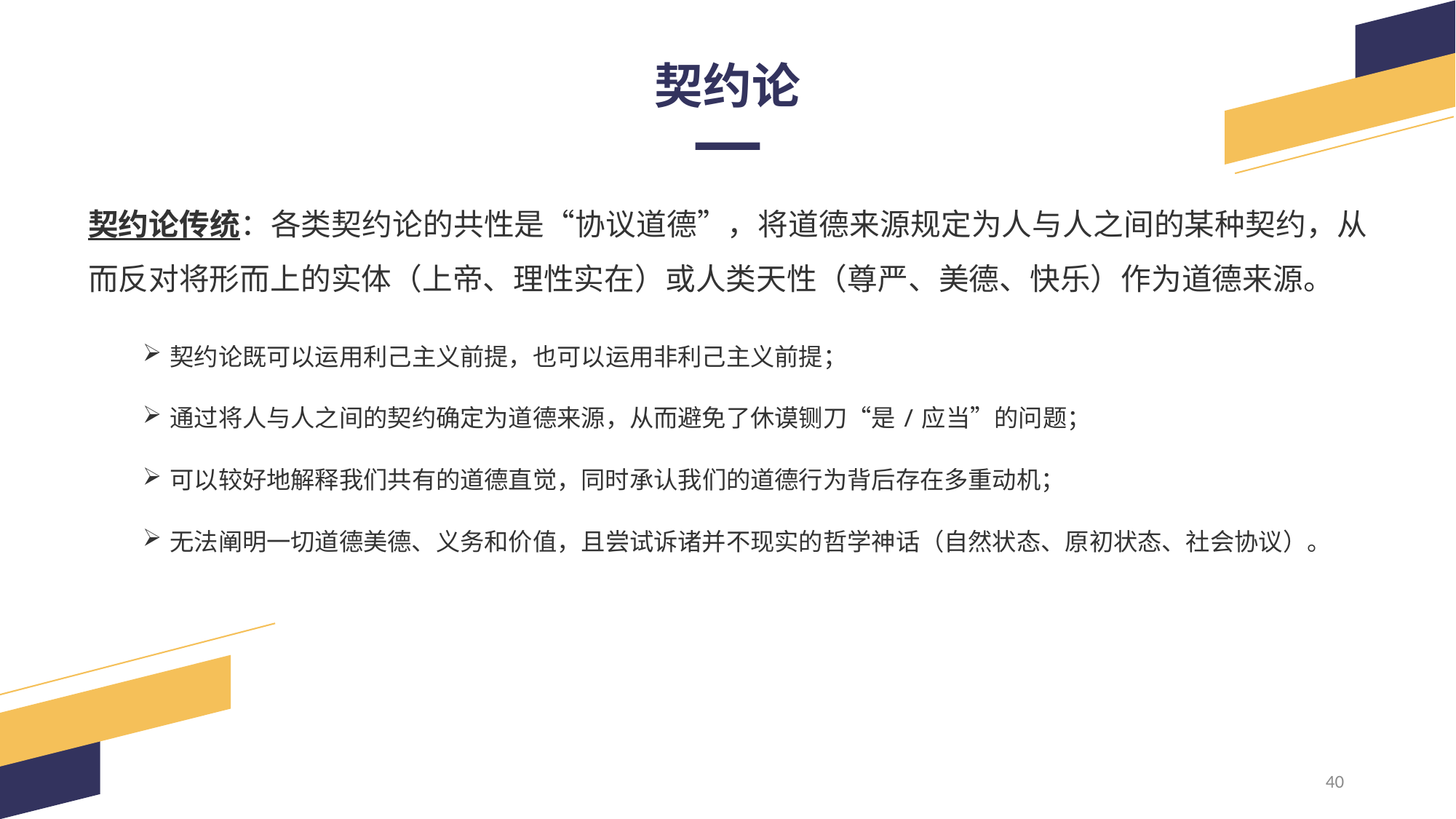

契约论

契约论传统：各类契约论的共性是“协议道德”，将道德来源规定为人与人之间的某种契约，从而反对将形而上的实体（上帝、理性实在）或人类天性（尊严、美德、快乐）作为道德来源。
契约论既可以运用利己主义前提，也可以运用非利己主义前提；
通过将人与人之间的契约确定为道德来源，从而避免了休谟铡刀“是/应当”的问题；
可以较好地解释我们共有的道德直觉，同时承认我们的道德行为背后存在多重动机；
无法阐明一切道德美德、义务和价值，且尝试诉诸并不现实的哲学神话（自然状态、原初状态、社会协议）。

40